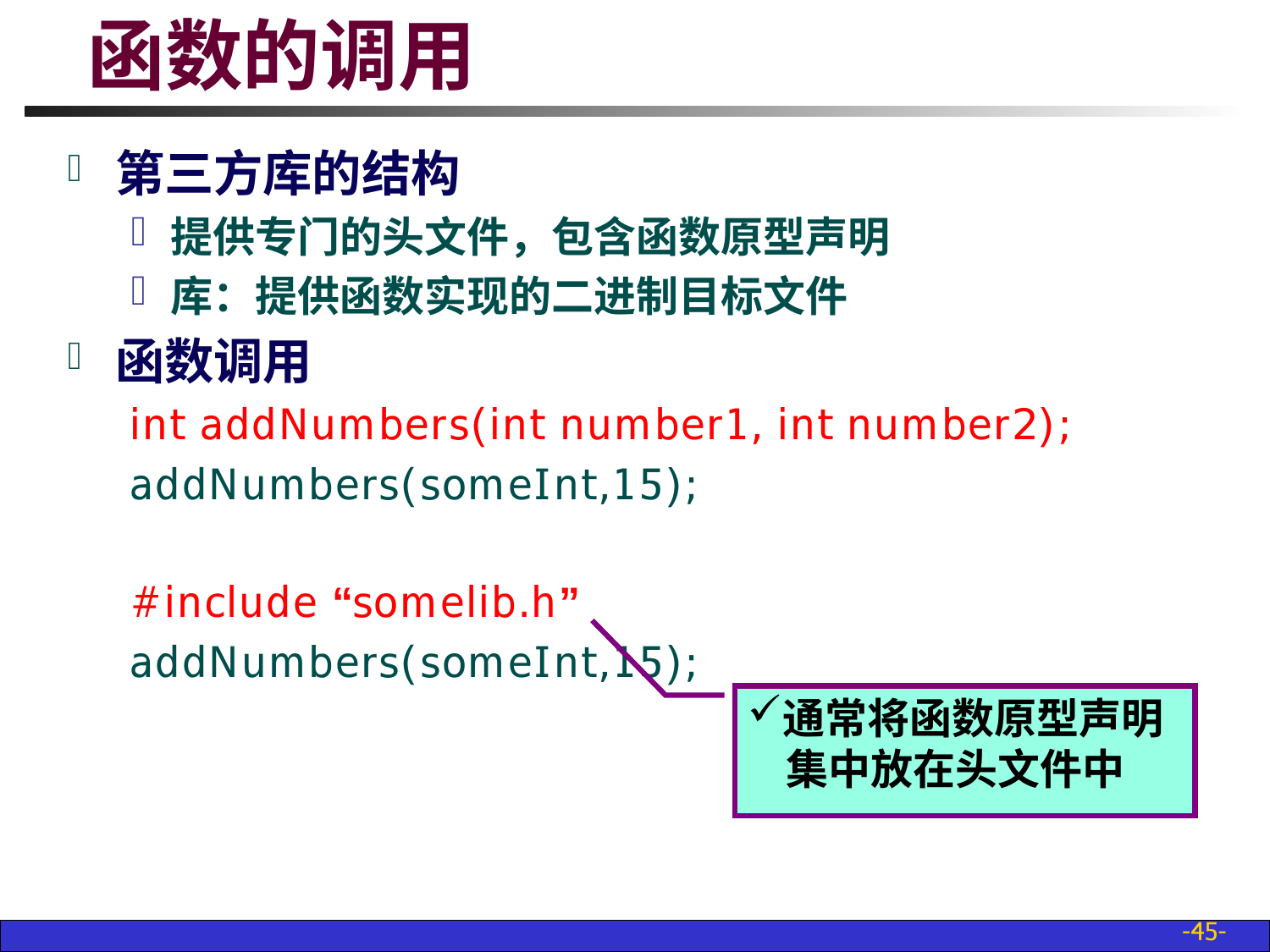

# 函数的调用
第三方库的结构
提供专门的头文件，包含函数原型声明
库：提供函数实现的二进制目标文件
函数调用
int addNumbers(int number1, int number2);
addNumbers(someInt,15);

#include “somelib.h”
addNumbers(someInt,15);
通常将函数原型声明
   集中放在头文件中
-45-